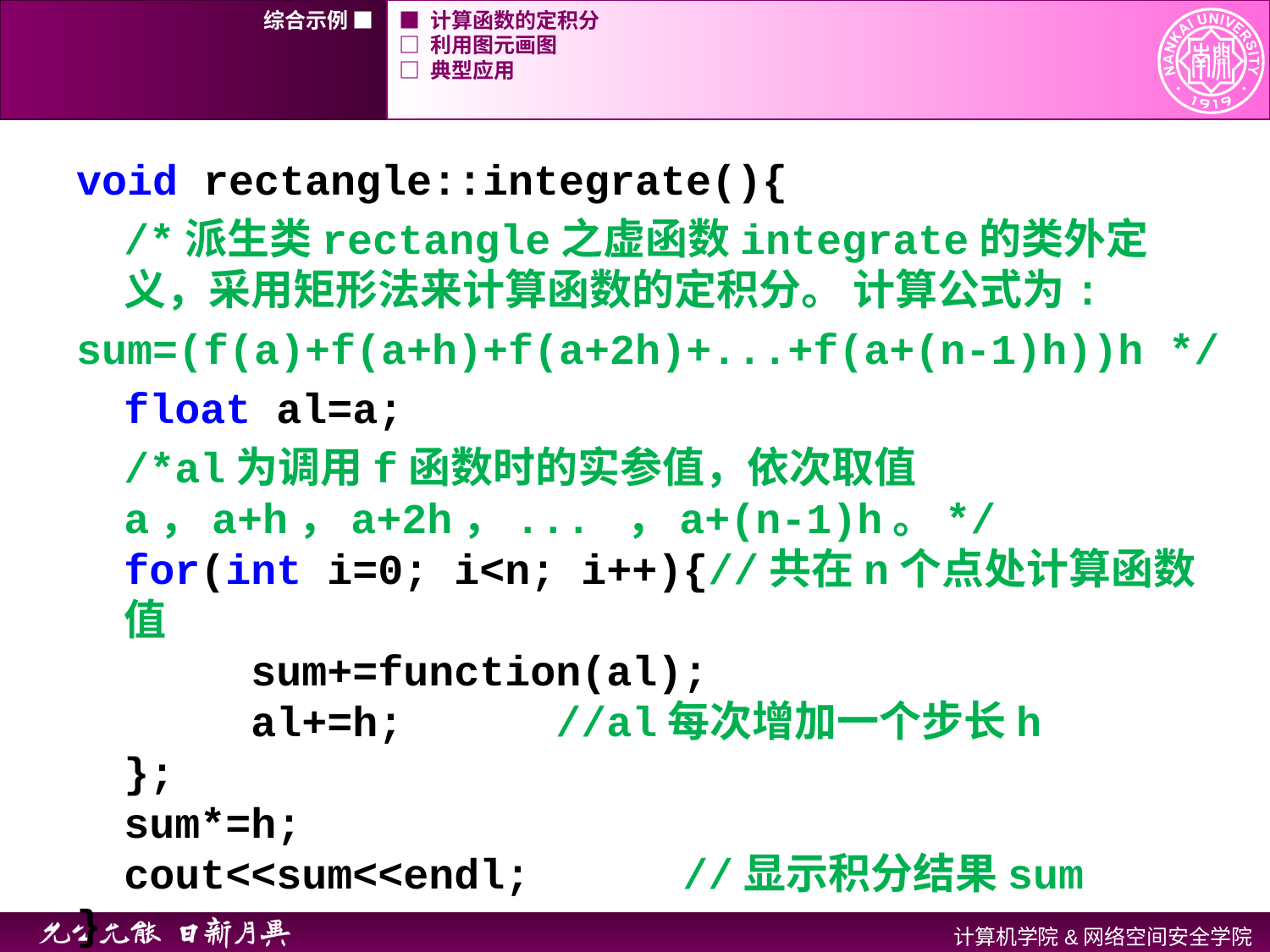

综合示例 ■
■ 计算函数的定积分

□ 利用图元画图

□ 典型应用

void rectangle::integrate(){
	/*派生类rectangle之虚函数integrate的类外定义，采用矩形法来计算函数的定积分。 计算公式为:
sum=(f(a)+f(a+h)+f(a+2h)+...+f(a+(n-1)h))h */
 	float al=a;
	/*al为调用f函数时的实参值，依次取值 a，a+h，a+2h，... ，a+(n-1)h。*/
	for(int i=0; i<n; i++){//共在n个点处计算函数值
		sum+=function(al);
		al+=h;  	  //al每次增加一个步长h
	};
	sum*=h;
	cout<<sum<<endl; 	  //显示积分结果sum
}